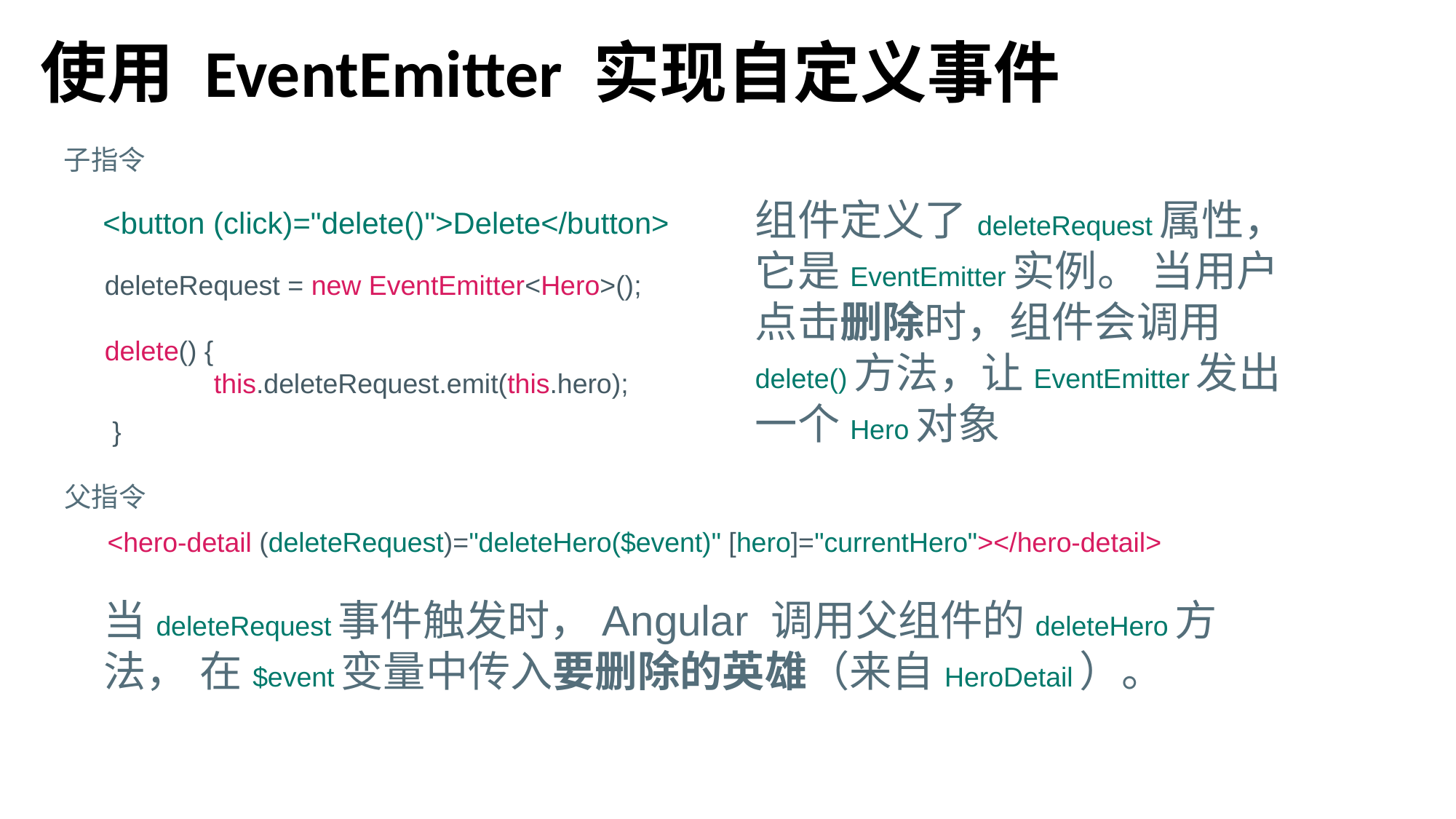

使用 EventEmitter 实现自定义事件
子指令
<button (click)="delete()">Delete</button>
组件定义了deleteRequest属性，它是EventEmitter实例。 当用户点击删除时，组件会调用delete()方法，让EventEmitter发出一个Hero对象
deleteRequest = new EventEmitter<Hero>();

delete() {
	this.deleteRequest.emit(this.hero);
 }
父指令
<hero-detail (deleteRequest)="deleteHero($event)" [hero]="currentHero"></hero-detail>
当deleteRequest事件触发时，Angular 调用父组件的deleteHero方法， 在$event变量中传入要删除的英雄（来自HeroDetail）。